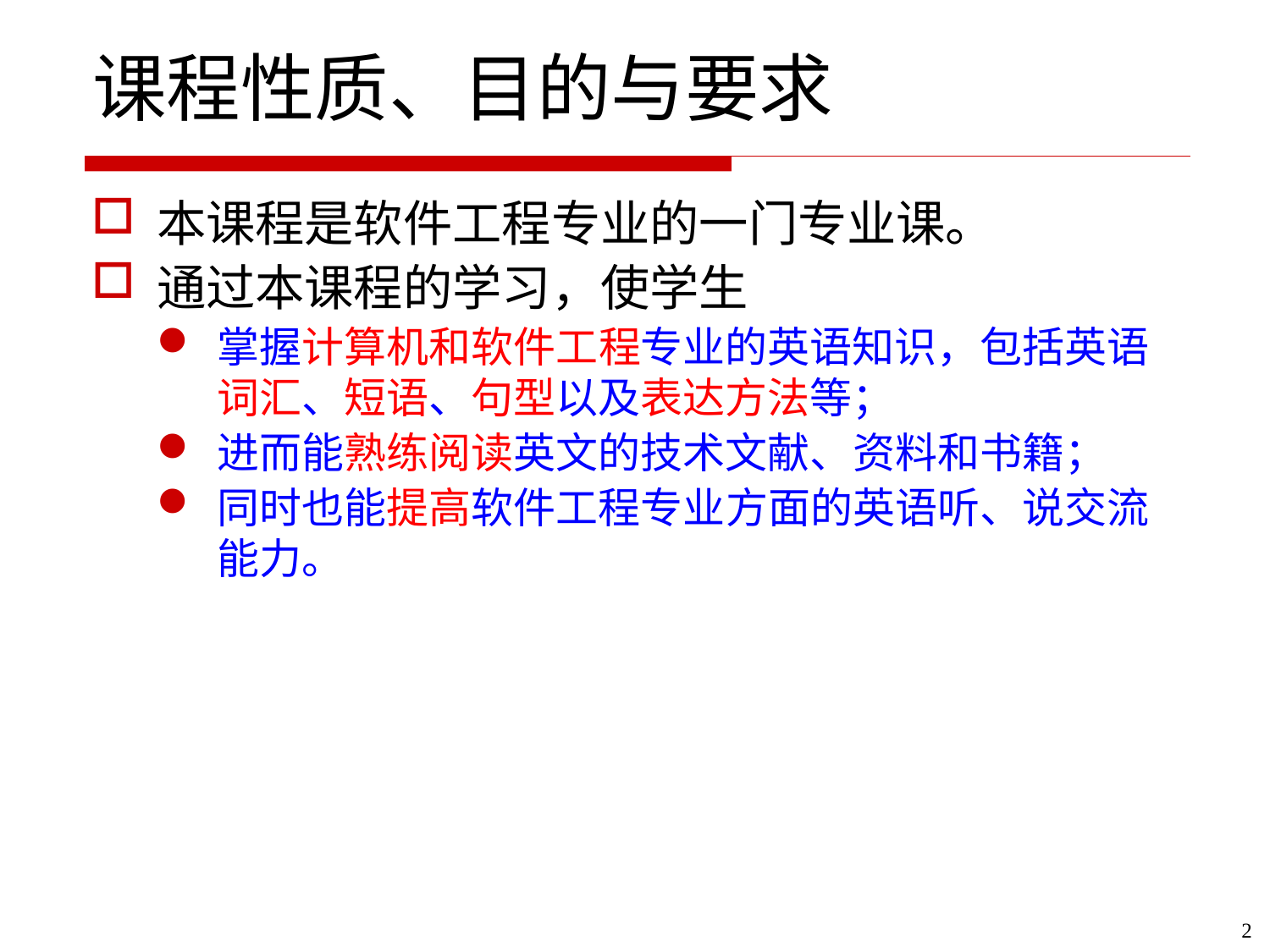

# 课程性质、目的与要求
本课程是软件工程专业的一门专业课。
通过本课程的学习，使学生
掌握计算机和软件工程专业的英语知识，包括英语词汇、短语、句型以及表达方法等；
进而能熟练阅读英文的技术文献、资料和书籍；
同时也能提高软件工程专业方面的英语听、说交流能力。

2